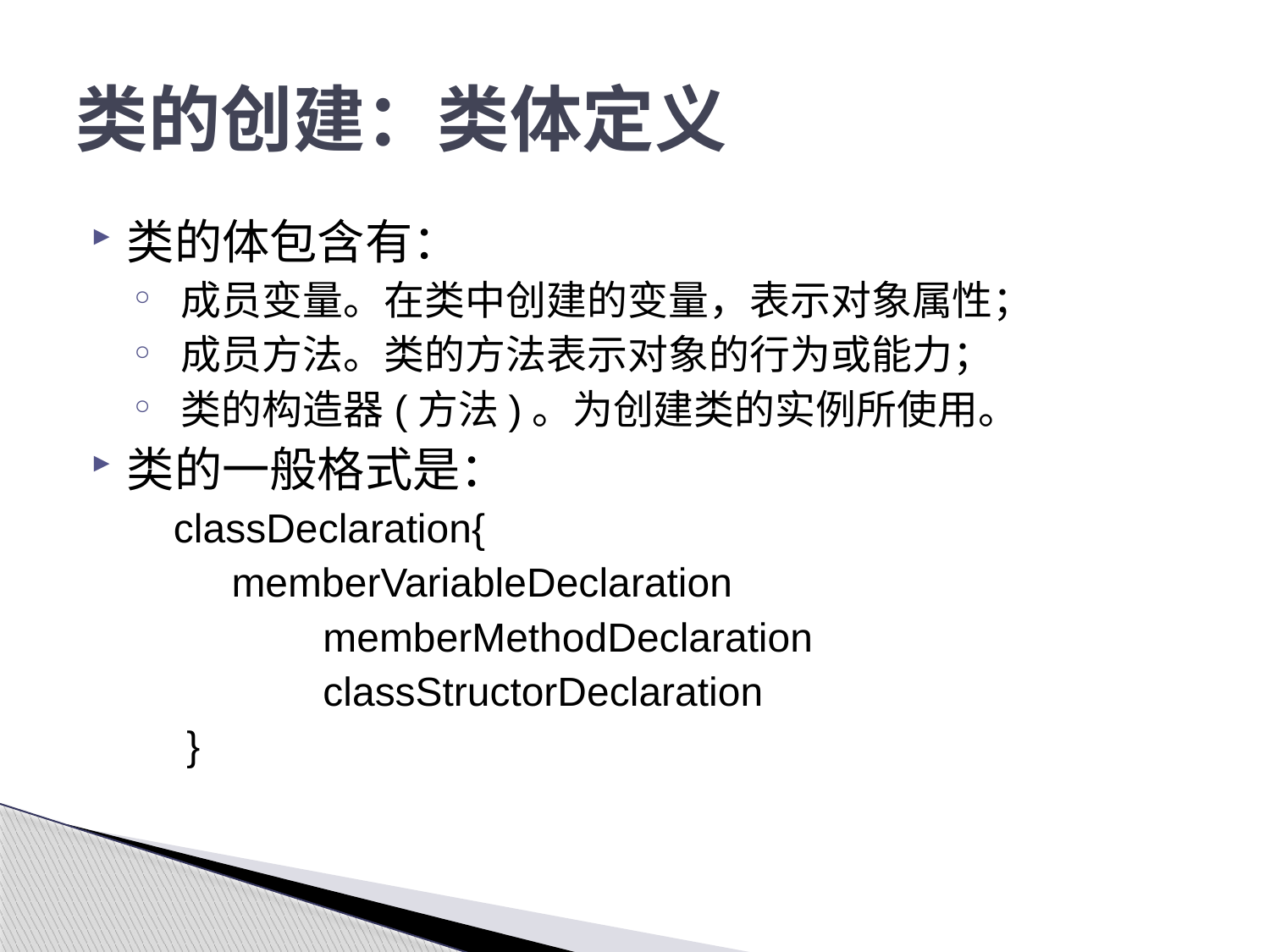

# 类的创建：类体定义
类的体包含有：
 成员变量。在类中创建的变量，表示对象属性；
 成员方法。类的方法表示对象的行为或能力；
 类的构造器(方法)。为创建类的实例所使用。
类的一般格式是：
	 classDeclaration{
         memberVariableDeclaration
  		   memberMethodDeclaration
		   classStructorDeclaration
     }